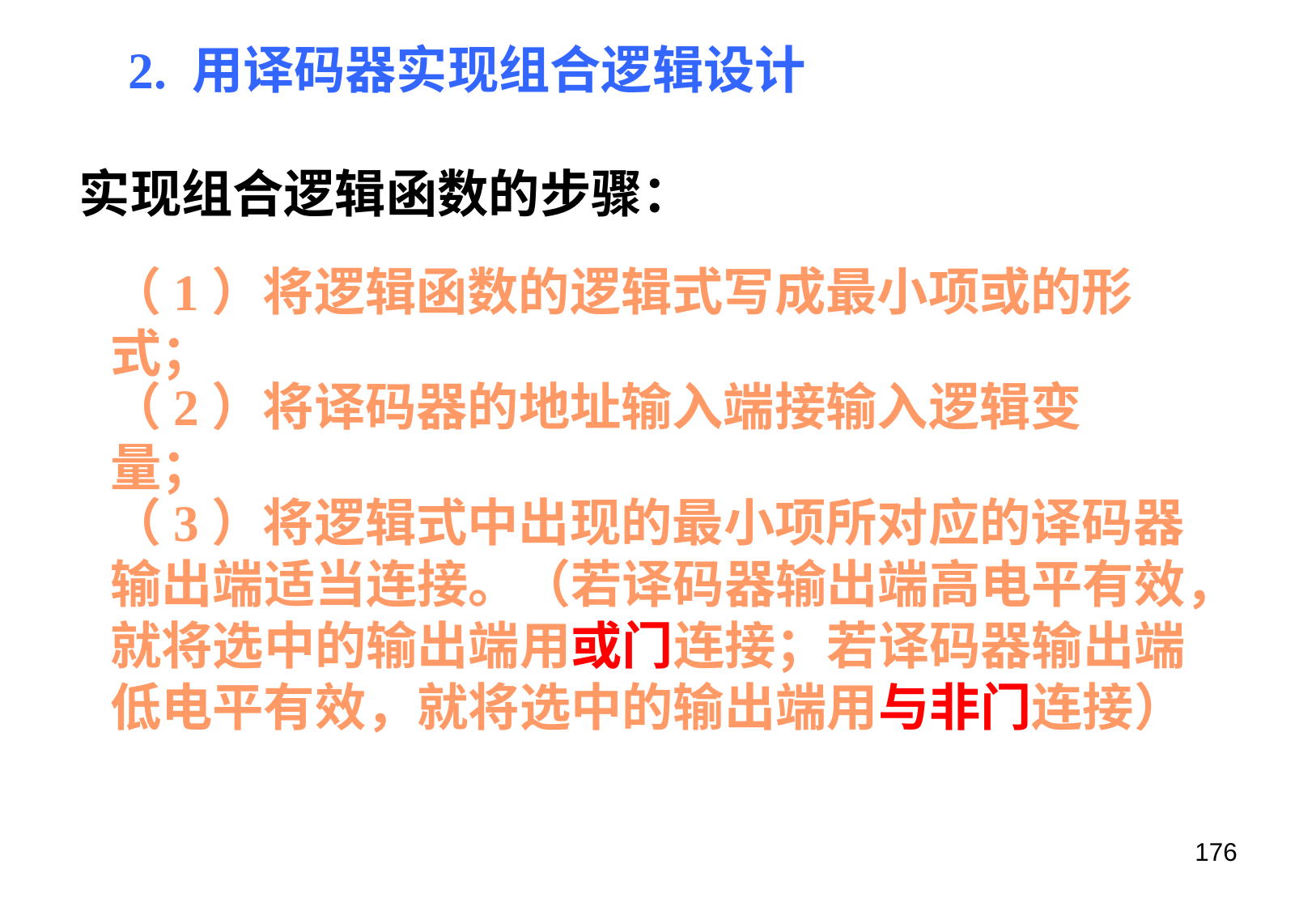

2. 用译码器实现组合逻辑设计
实现组合逻辑函数的步骤：
（1）将逻辑函数的逻辑式写成最小项或的形式；
（2）将译码器的地址输入端接输入逻辑变量；
（3）将逻辑式中出现的最小项所对应的译码器输出端适当连接。（若译码器输出端高电平有效，就将选中的输出端用或门连接；若译码器输出端低电平有效，就将选中的输出端用与非门连接）
176